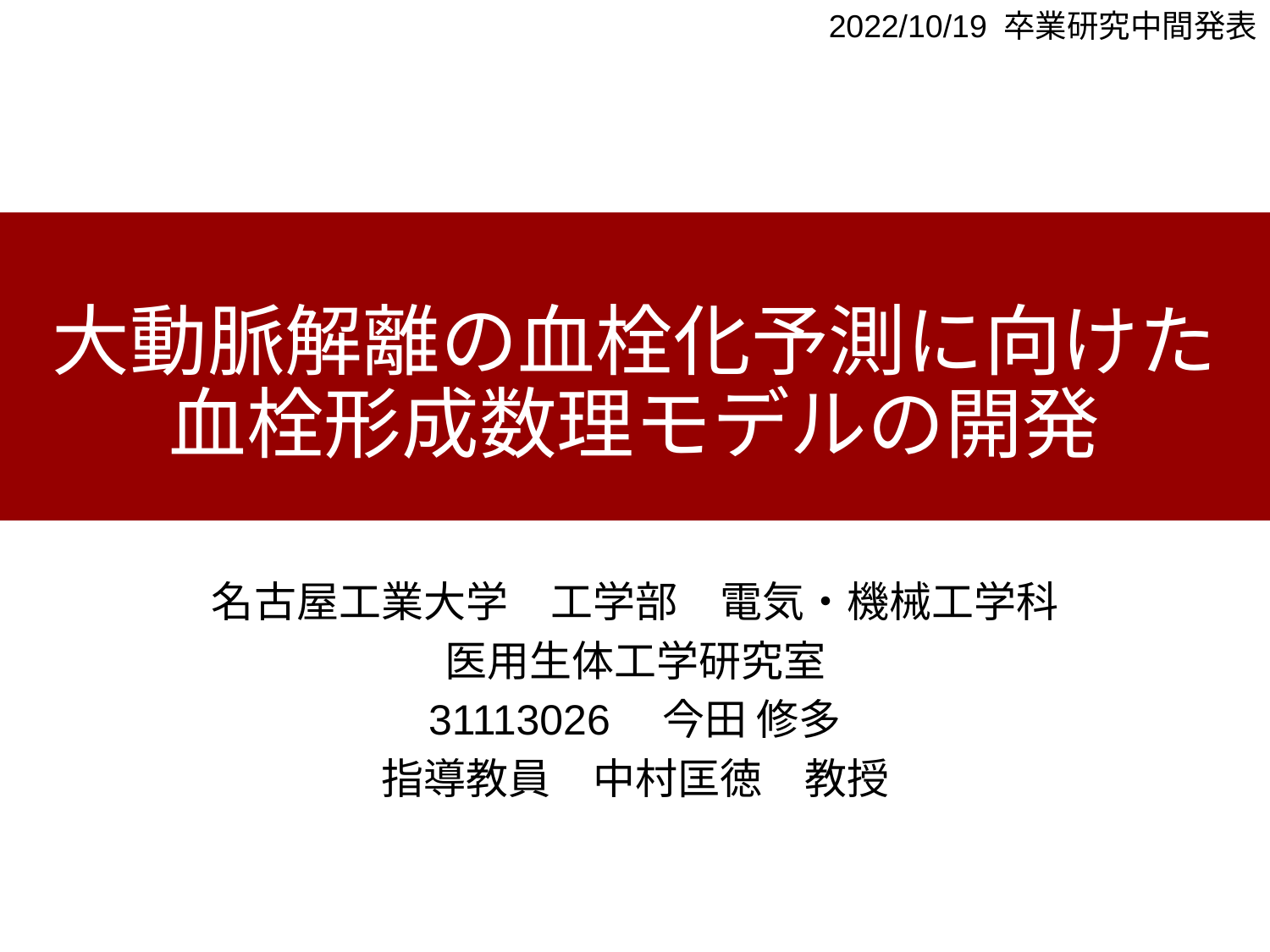

2022/10/19 卒業研究中間発表
大動脈解離の血栓化予測に向けた
血栓形成数理モデルの開発

名古屋工業大学　工学部　電気・機械工学科
医用生体工学研究室
31113026　今田 修多
指導教員　中村匡徳　教授